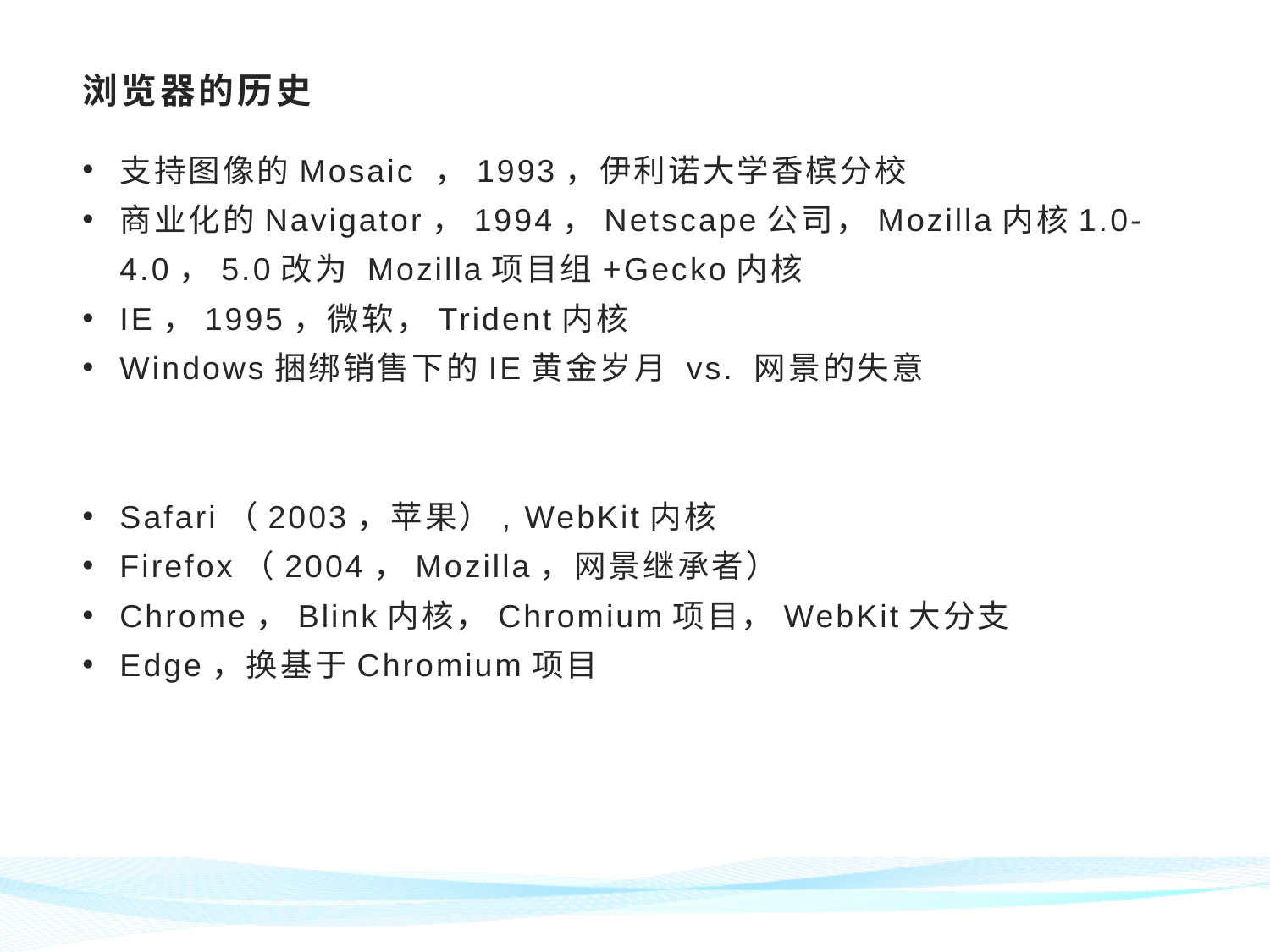

# 浏览器的历史
支持图像的Mosaic ，1993，伊利诺大学香槟分校
商业化的Navigator，1994，Netscape公司，Mozilla内核1.0-4.0，5.0改为 Mozilla项目组+Gecko内核
IE，1995，微软，Trident内核
Windows捆绑销售下的IE黄金岁月 vs. 网景的失意

Safari（2003，苹果）, WebKit内核
Firefox（2004，Mozilla，网景继承者）
Chrome，Blink内核，Chromium项目，WebKit大分支
Edge，换基于Chromium项目